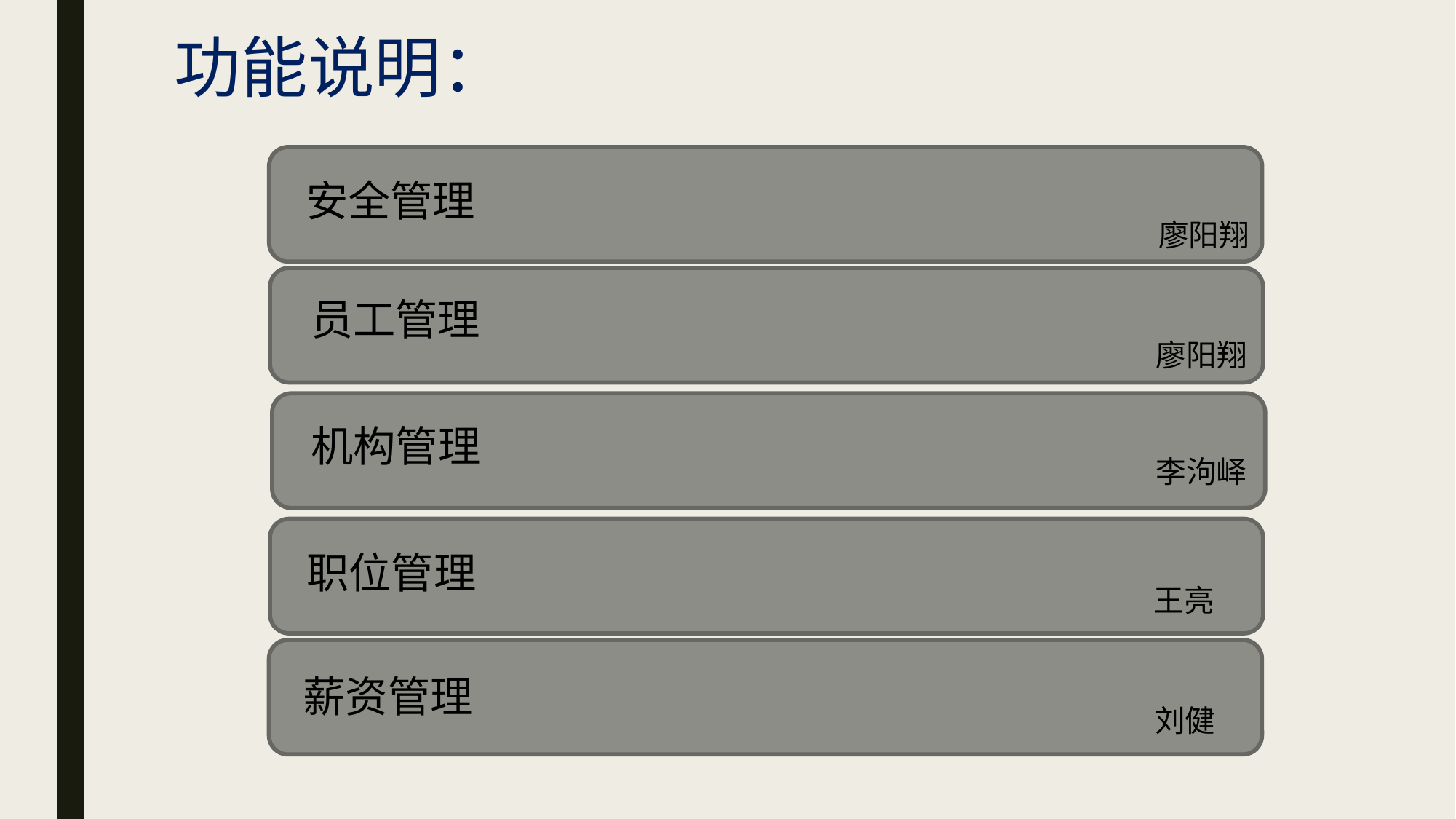

功能说明：

安全管理
廖阳翔

员工管理
廖阳翔

机构管理
李泃峄

职位管理
王亮

薪资管理
刘健